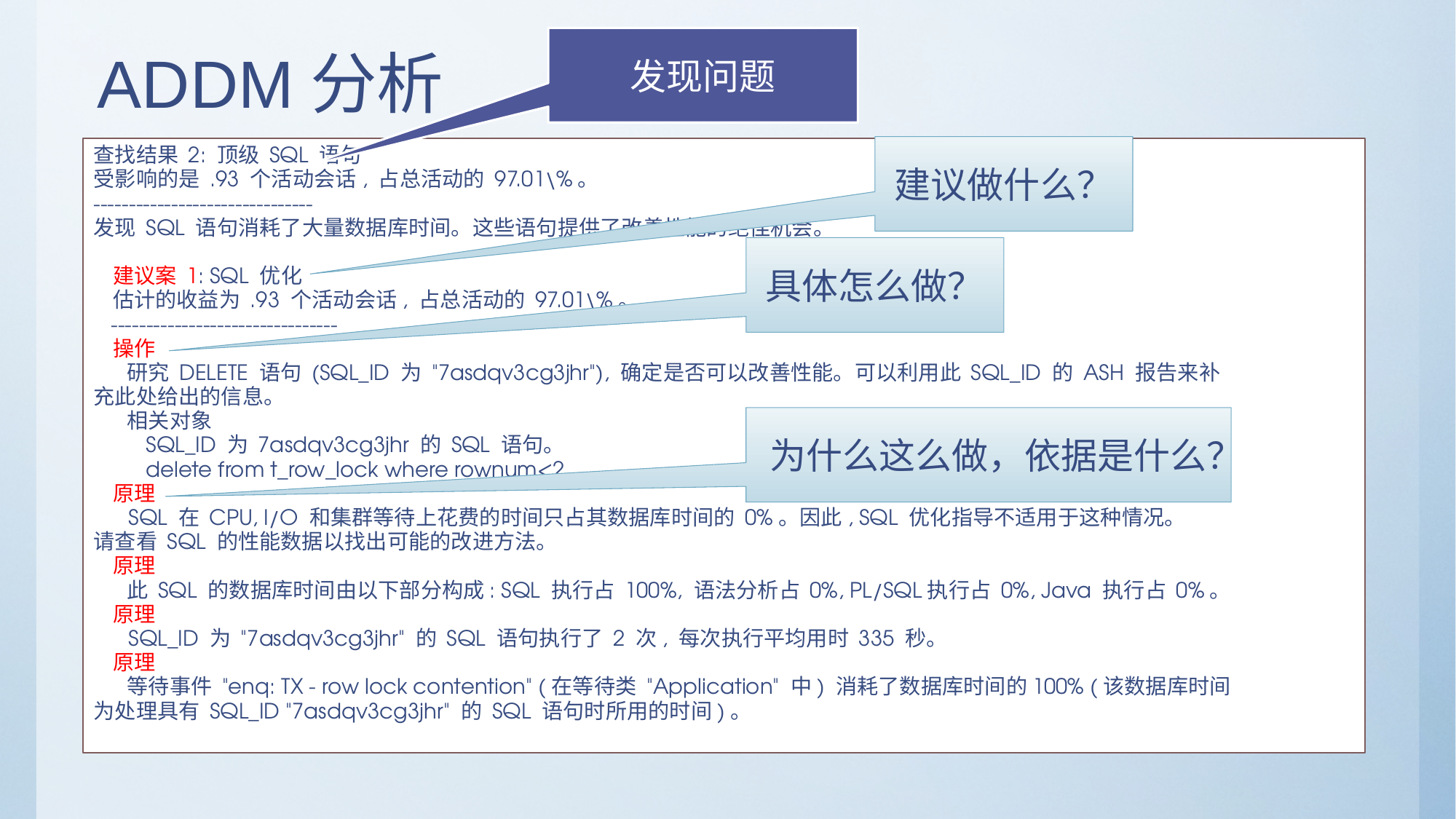

# ADDM分析
发现问题
建议做什么？
查找结果 2: 顶级 SQL 语句
受影响的是 .93 个活动会话, 占总活动的 97.01\%。
-------------------------------
发现 SQL 语句消耗了大量数据库时间。这些语句提供了改善性能的绝佳机会。

   建议案 1: SQL 优化
   估计的收益为 .93 个活动会话, 占总活动的 97.01\%。
   --------------------------------
   操作
      研究 DELETE 语句 (SQL_ID 为 "7asdqv3cg3jhr"), 确定是否可以改善性能。可以利用此 SQL_ID 的 ASH 报告来补
充此处给出的信息。
      相关对象
         SQL_ID 为 7asdqv3cg3jhr 的 SQL 语句。
         delete from t_row_lock where rownum<2
   原理
      SQL 在 CPU, I/O 和集群等待上花费的时间只占其数据库时间的 0%。因此, SQL 优化指导不适用于这种情况。
请查看 SQL 的性能数据以找出可能的改进方法。
   原理
      此 SQL 的数据库时间由以下部分构成: SQL 执行占 100%, 语法分析占 0%, PL/SQL执行占 0%, Java 执行占 0%。
   原理
      SQL_ID 为 "7asdqv3cg3jhr" 的 SQL 语句执行了 2 次, 每次执行平均用时 335 秒。
   原理
      等待事件 "enq: TX - row lock contention" (在等待类 "Application" 中) 消耗了数据库时间的100% (该数据库时间
为处理具有 SQL_ID "7asdqv3cg3jhr" 的 SQL 语句时所用的时间)。

具体怎么做？
为什么这么做，依据是什么？